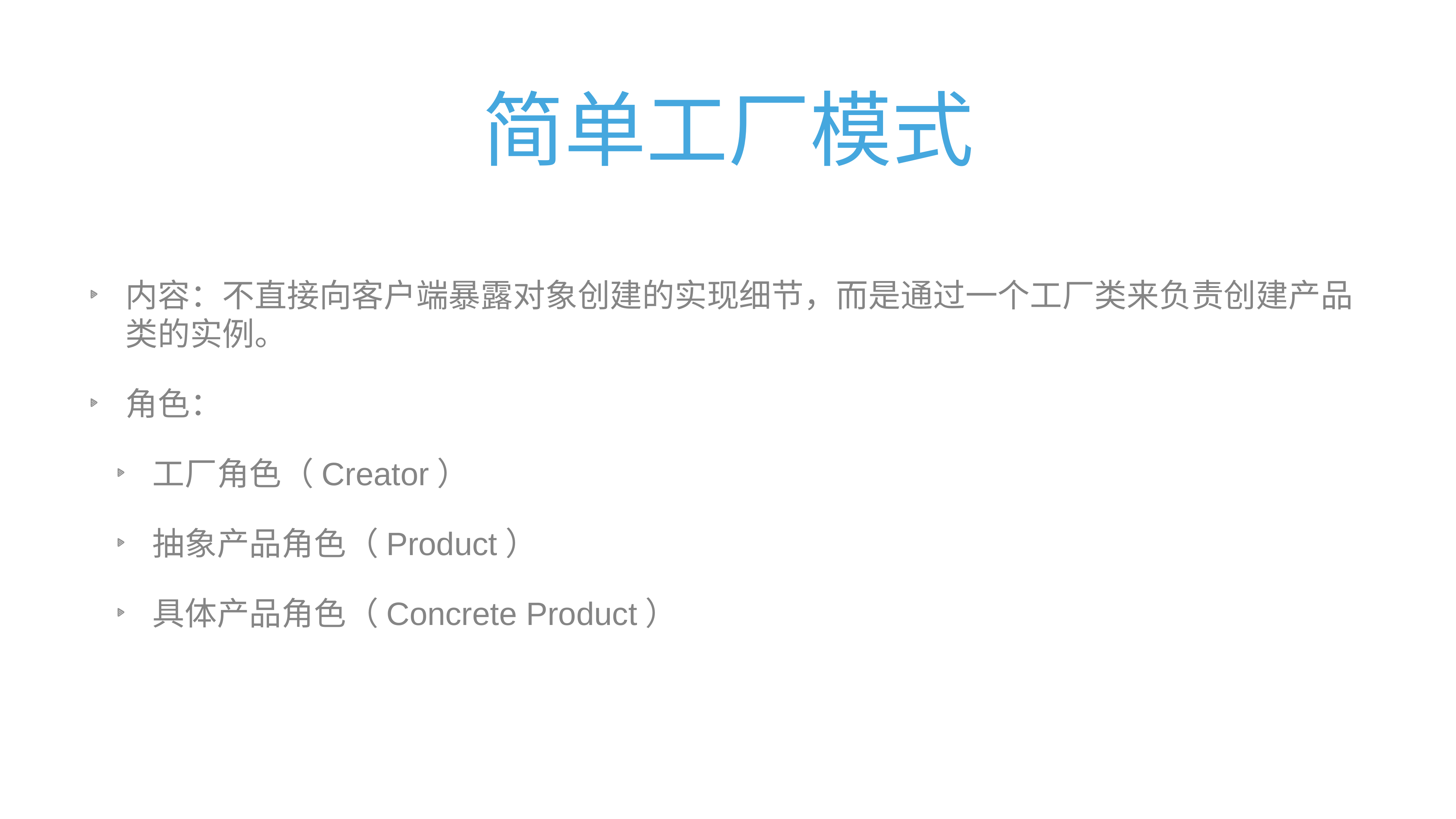

# 简单工厂模式
内容：不直接向客户端暴露对象创建的实现细节，而是通过一个工厂类来负责创建产品类的实例。
角色：
工厂角色（Creator）
抽象产品角色（Product）
具体产品角色（Concrete Product）